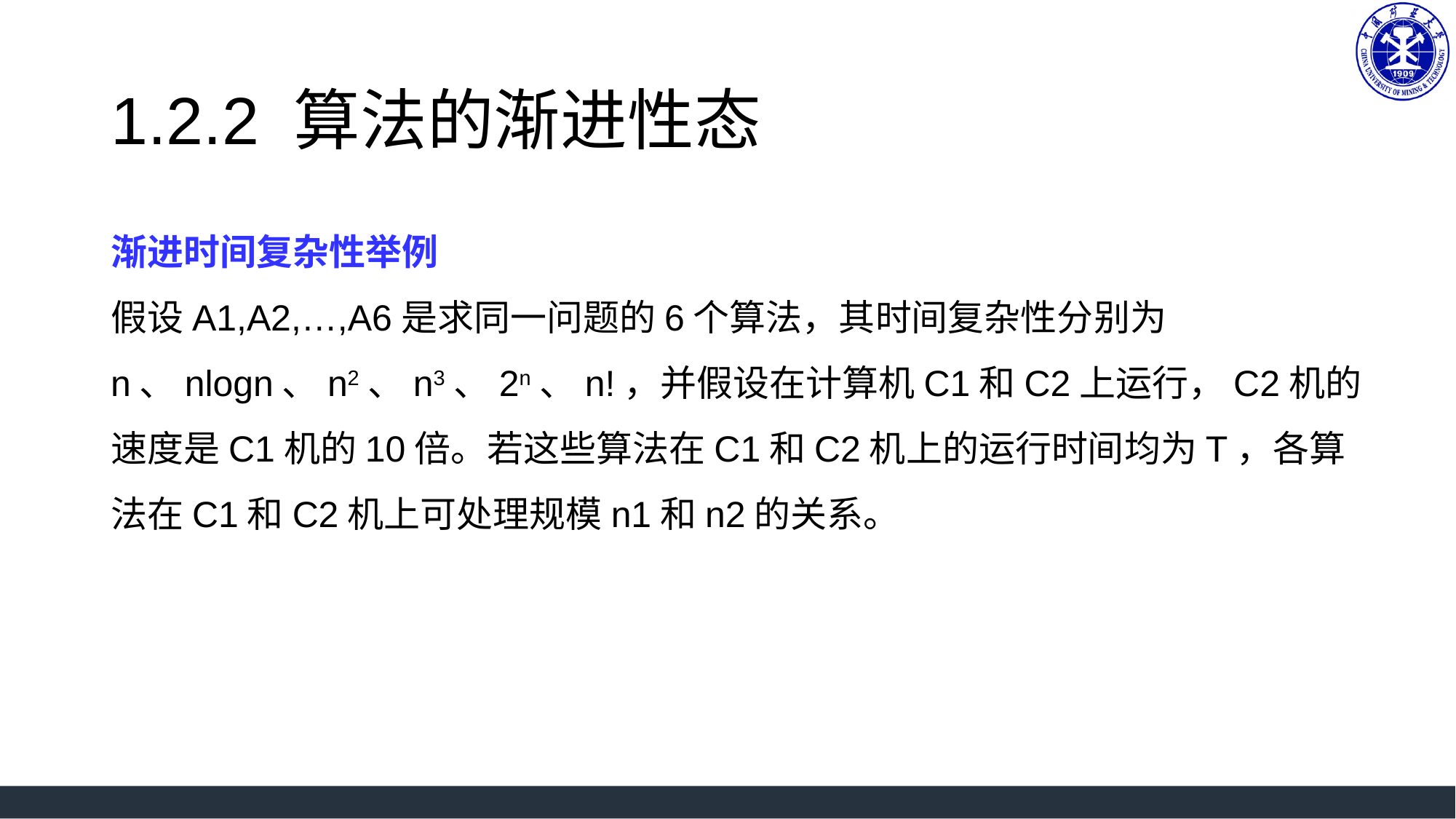

# 1.2.2 算法的渐进性态
渐进时间复杂性举例
假设A1,A2,…,A6是求同一问题的6个算法，其时间复杂性分别为n、nlogn、n2、n3、2n、n!，并假设在计算机C1和C2上运行，C2机的速度是C1机的10倍。若这些算法在C1和C2机上的运行时间均为T，各算法在C1和C2机上可处理规模n1和n2的关系。